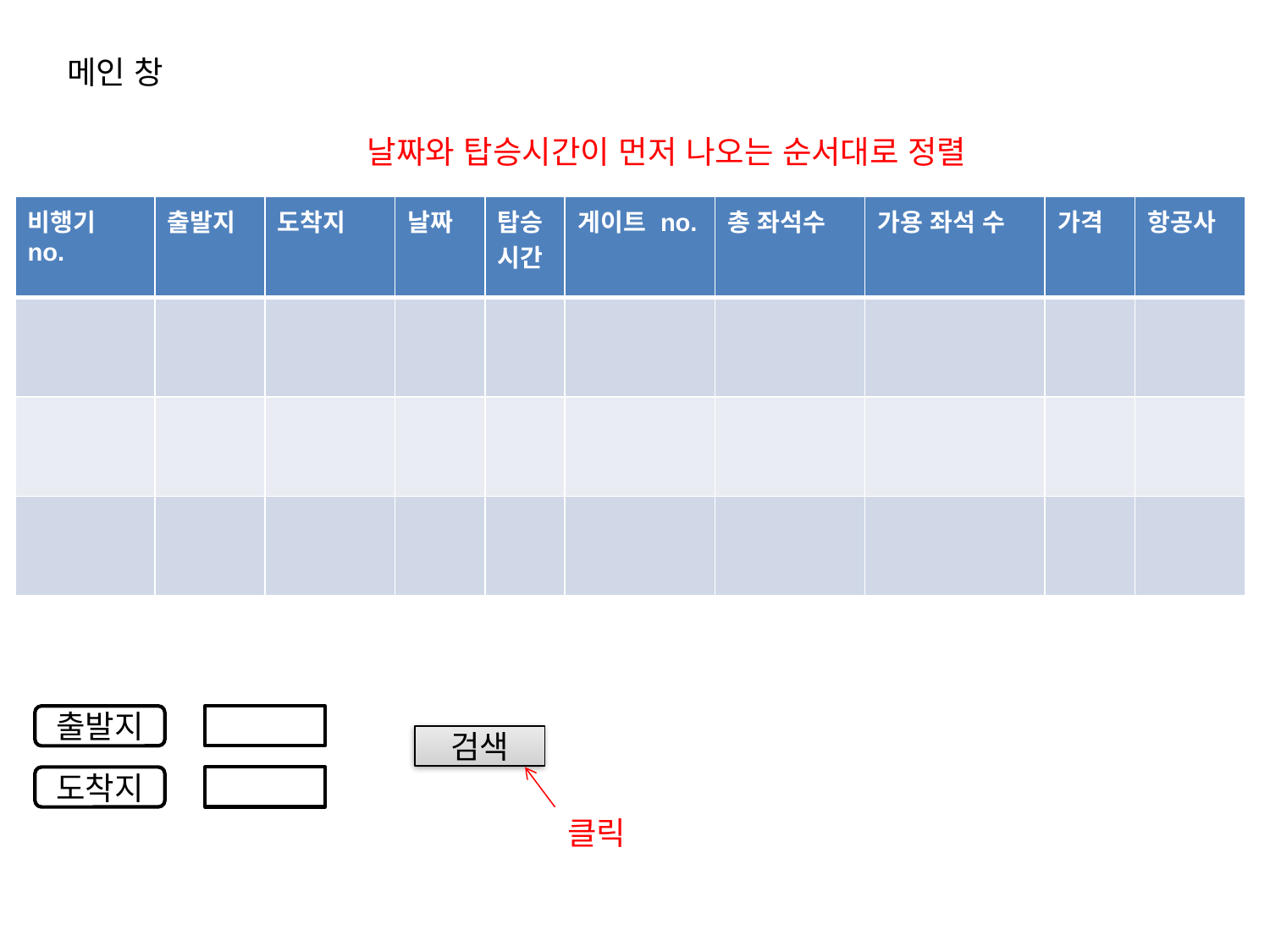

메인 창
날짜와 탑승시간이 먼저 나오는 순서대로 정렬
| 비행기 no. | 출발지 | 도착지 | 날짜 | 탑승 시간 | 게이트 no. | 총 좌석수 | 가용 좌석 수 | 가격 | 항공사 |
| --- | --- | --- | --- | --- | --- | --- | --- | --- | --- |
|  |  |  |  |  |  |  |  |  |  |
|  |  |  |  |  |  |  |  |  |  |
|  |  |  |  |  |  |  |  |  |  |
출발지

검색
도착지

클릭